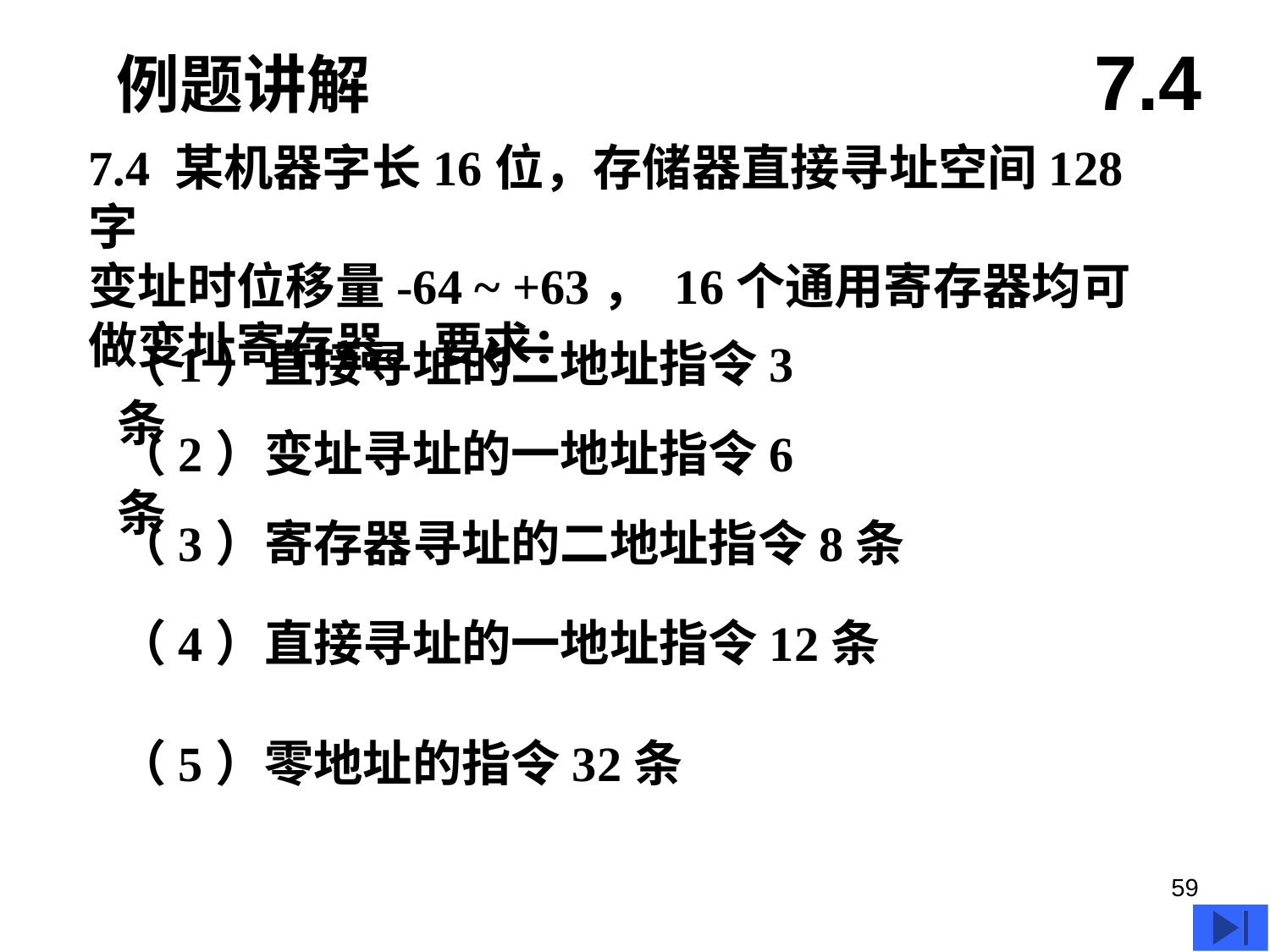

7.4
 例题讲解
7.4 某机器字长16位，存储器直接寻址空间128字
变址时位移量-64 ~ +63， 16个通用寄存器均可做变址寄存器。要求：
（1）直接寻址的二地址指令3条
（2）变址寻址的一地址指令6条
（3）寄存器寻址的二地址指令8条
（4）直接寻址的一地址指令12条
（5）零地址的指令32条
59